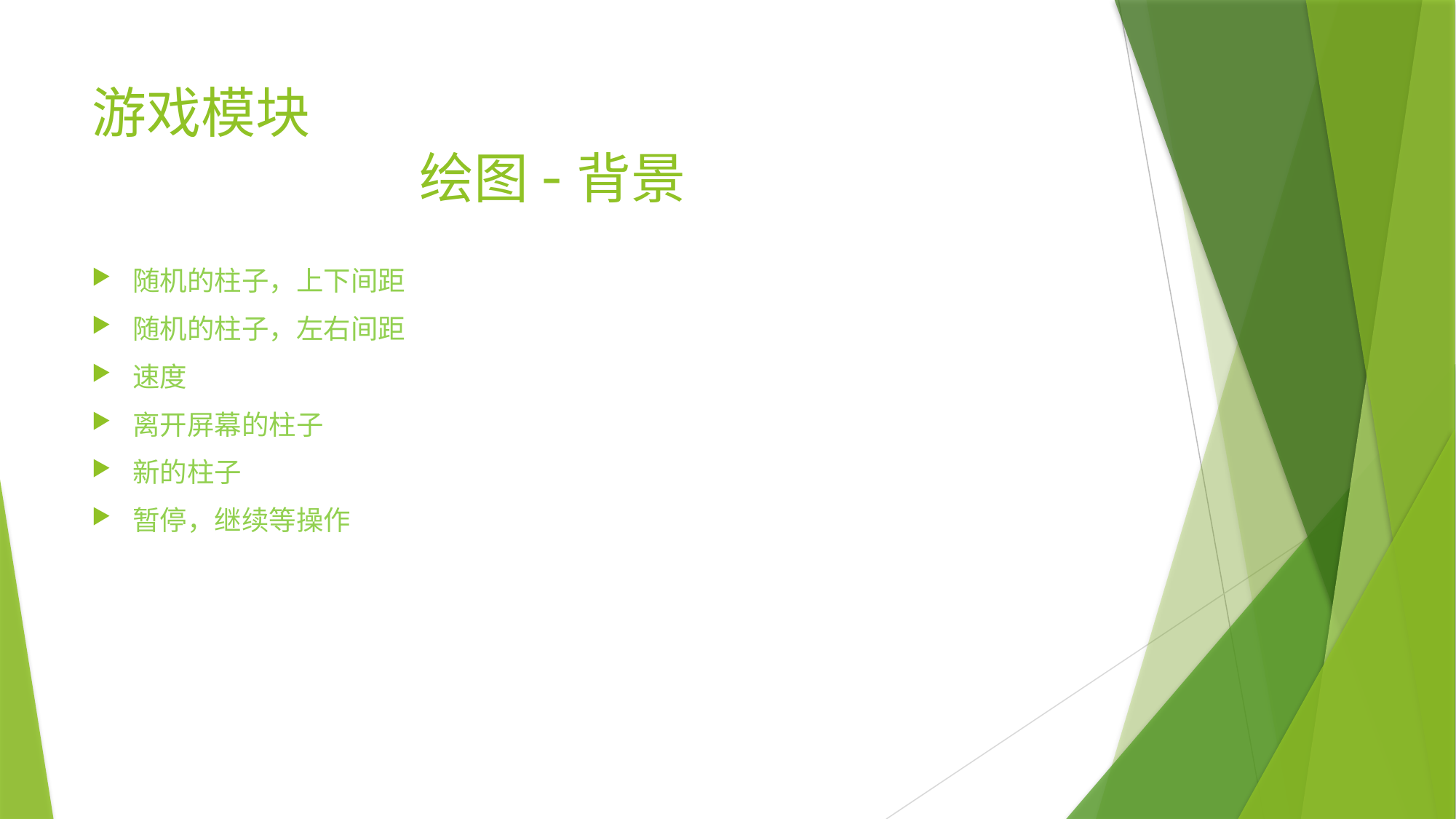

# 游戏模块 绘图-背景
随机的柱子，上下间距
随机的柱子，左右间距
速度
离开屏幕的柱子
新的柱子
暂停，继续等操作